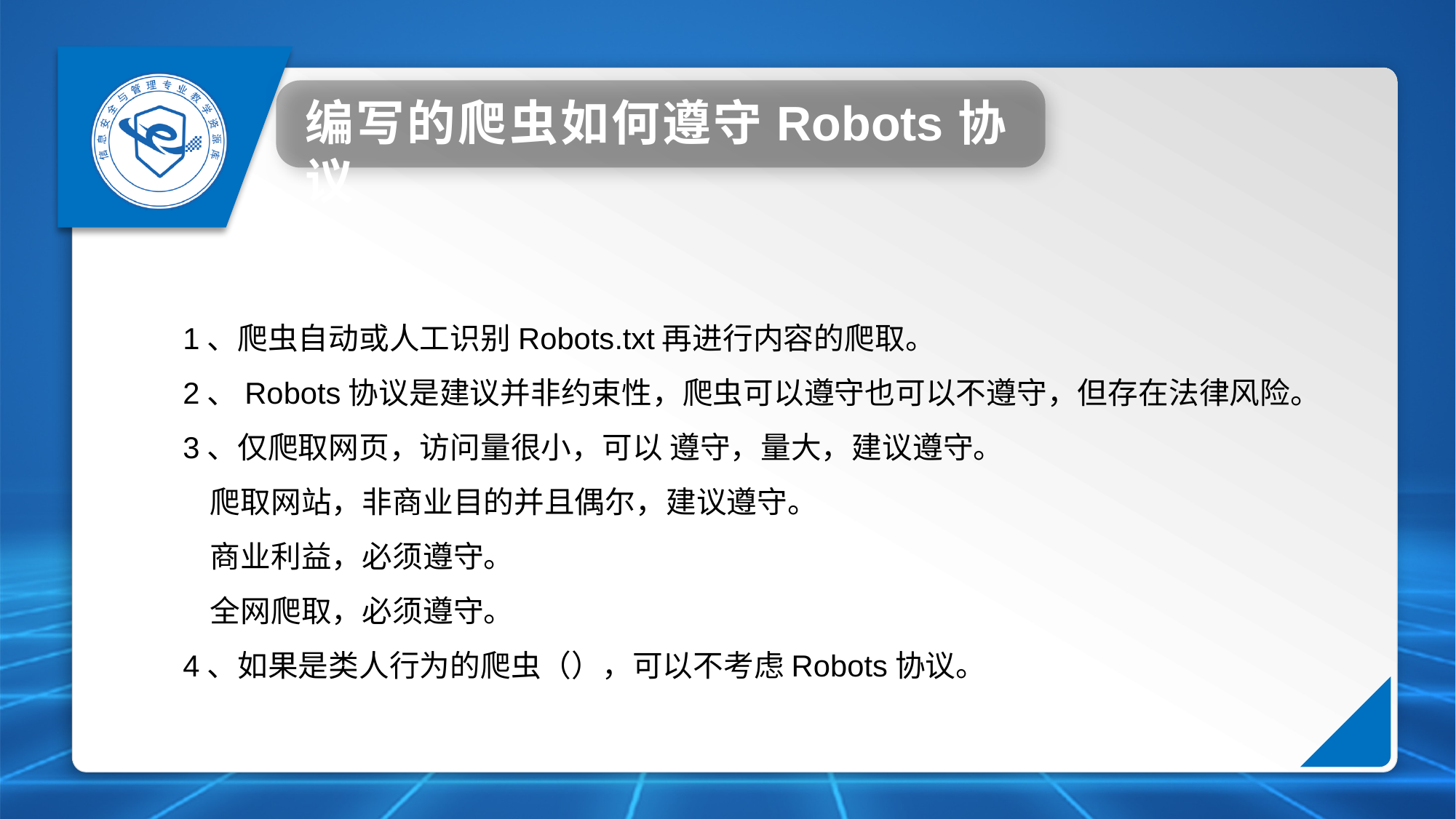

编写的爬虫如何遵守Robots协议
1、爬虫自动或人工识别Robots.txt再进行内容的爬取。
2、Robots协议是建议并非约束性，爬虫可以遵守也可以不遵守，但存在法律风险。
3、仅爬取网页，访问量很小，可以 遵守，量大，建议遵守。
   爬取网站，非商业目的并且偶尔，建议遵守。
   商业利益，必须遵守。
   全网爬取，必须遵守。
4、如果是类人行为的爬虫（），可以不考虑Robots协议。